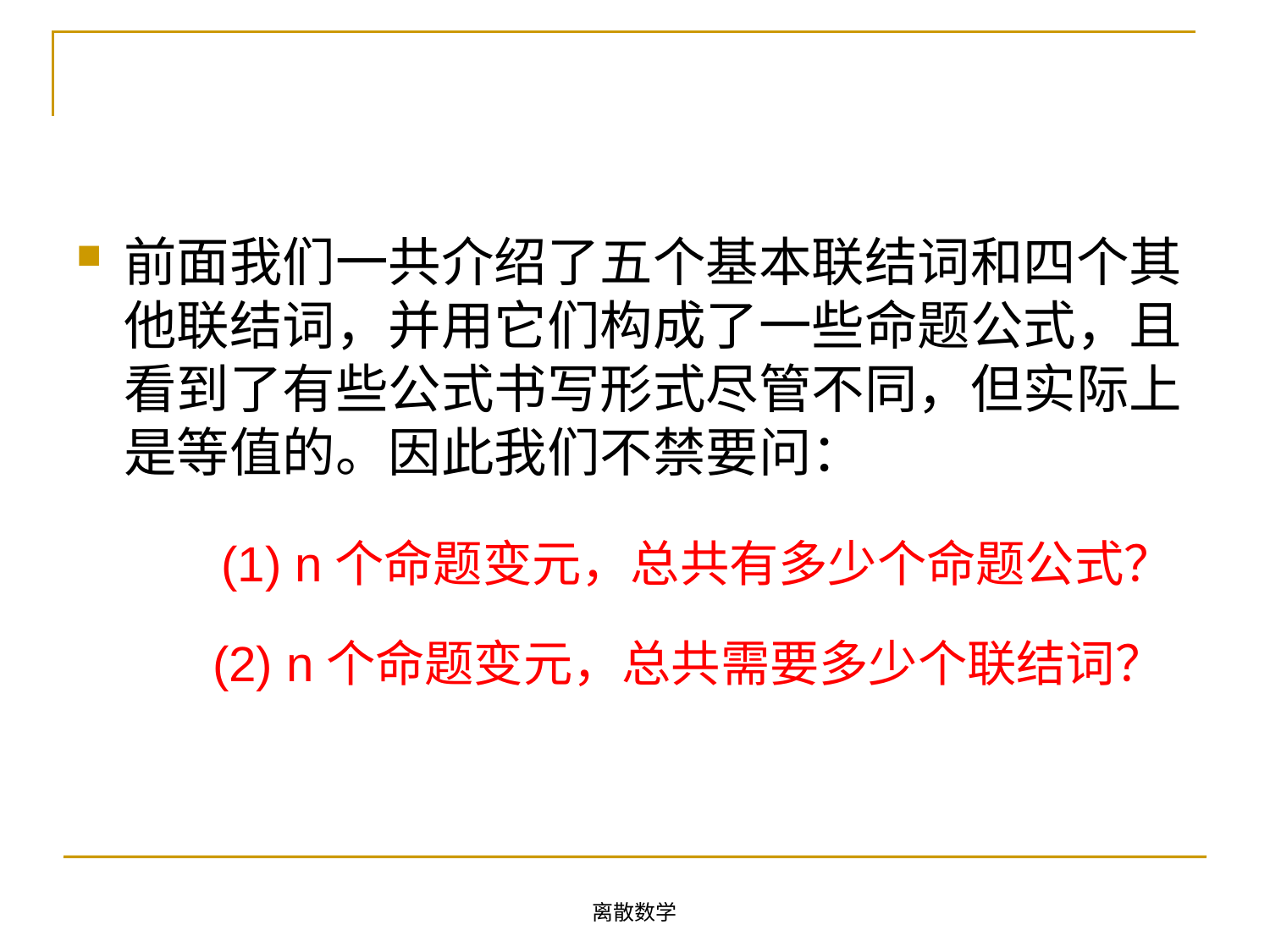

#
前面我们一共介绍了五个基本联结词和四个其他联结词，并用它们构成了一些命题公式，且看到了有些公式书写形式尽管不同，但实际上是等值的。因此我们不禁要问：
 (1) n个命题变元，总共有多少个命题公式？
(2) n个命题变元，总共需要多少个联结词？

67
离散数学